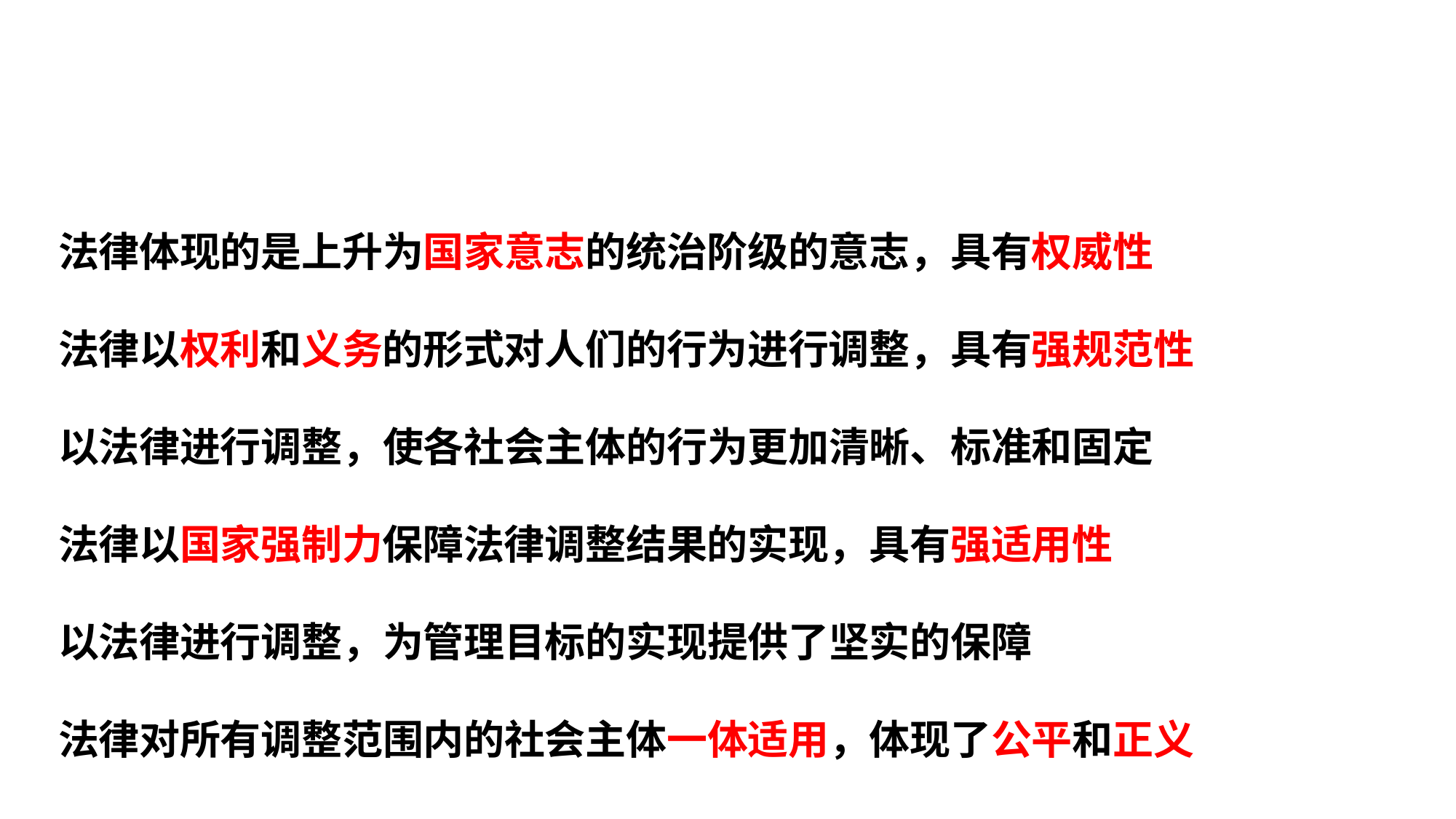

法律体现的是上升为国家意志的统治阶级的意志，具有权威性
法律以权利和义务的形式对人们的行为进行调整，具有强规范性
以法律进行调整，使各社会主体的行为更加清晰、标准和固定
法律以国家强制力保障法律调整结果的实现，具有强适用性
以法律进行调整，为管理目标的实现提供了坚实的保障
法律对所有调整范围内的社会主体一体适用，体现了公平和正义